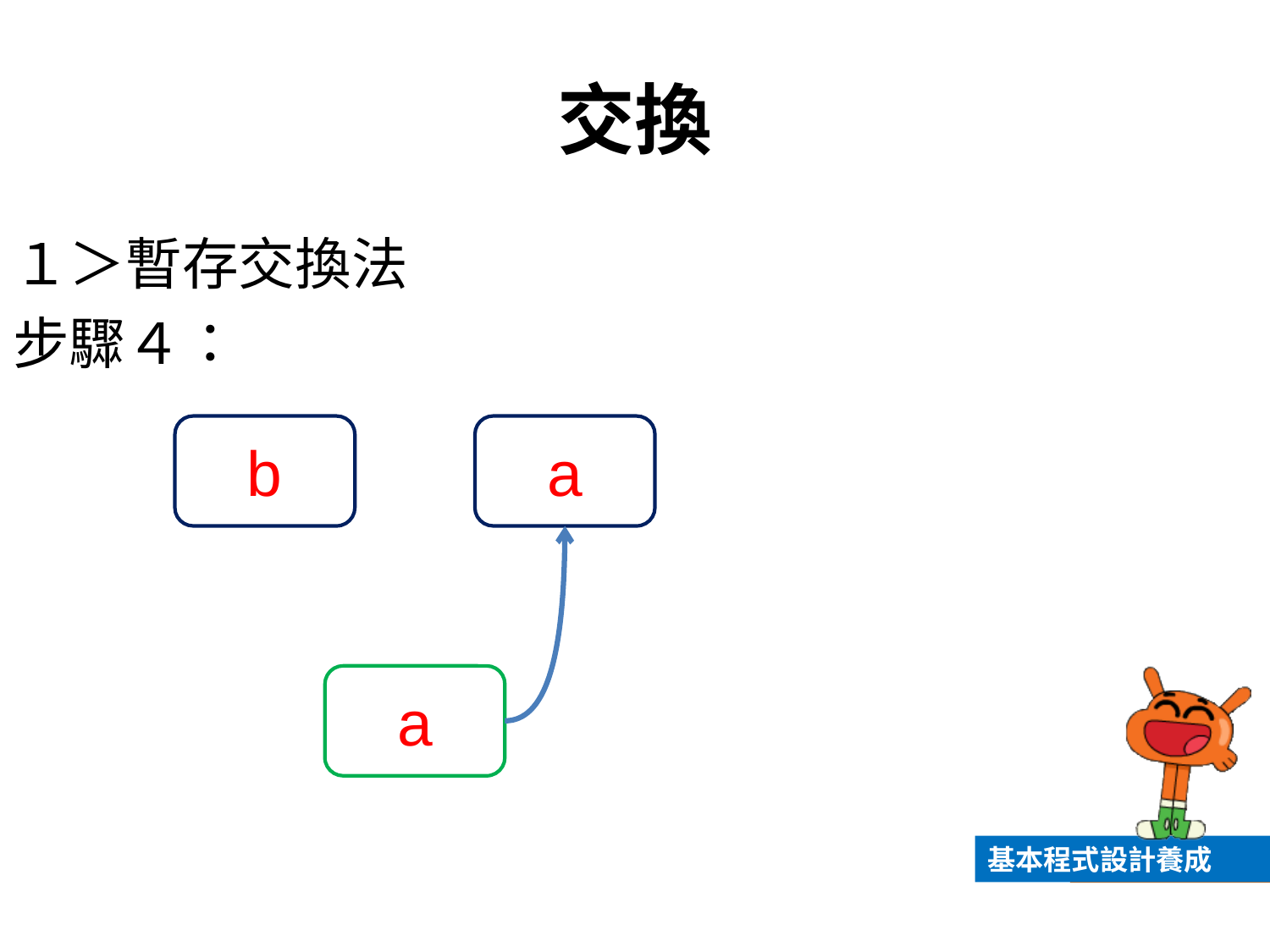

# 交換
１＞暫存交換法
步驟４：
b
a
a